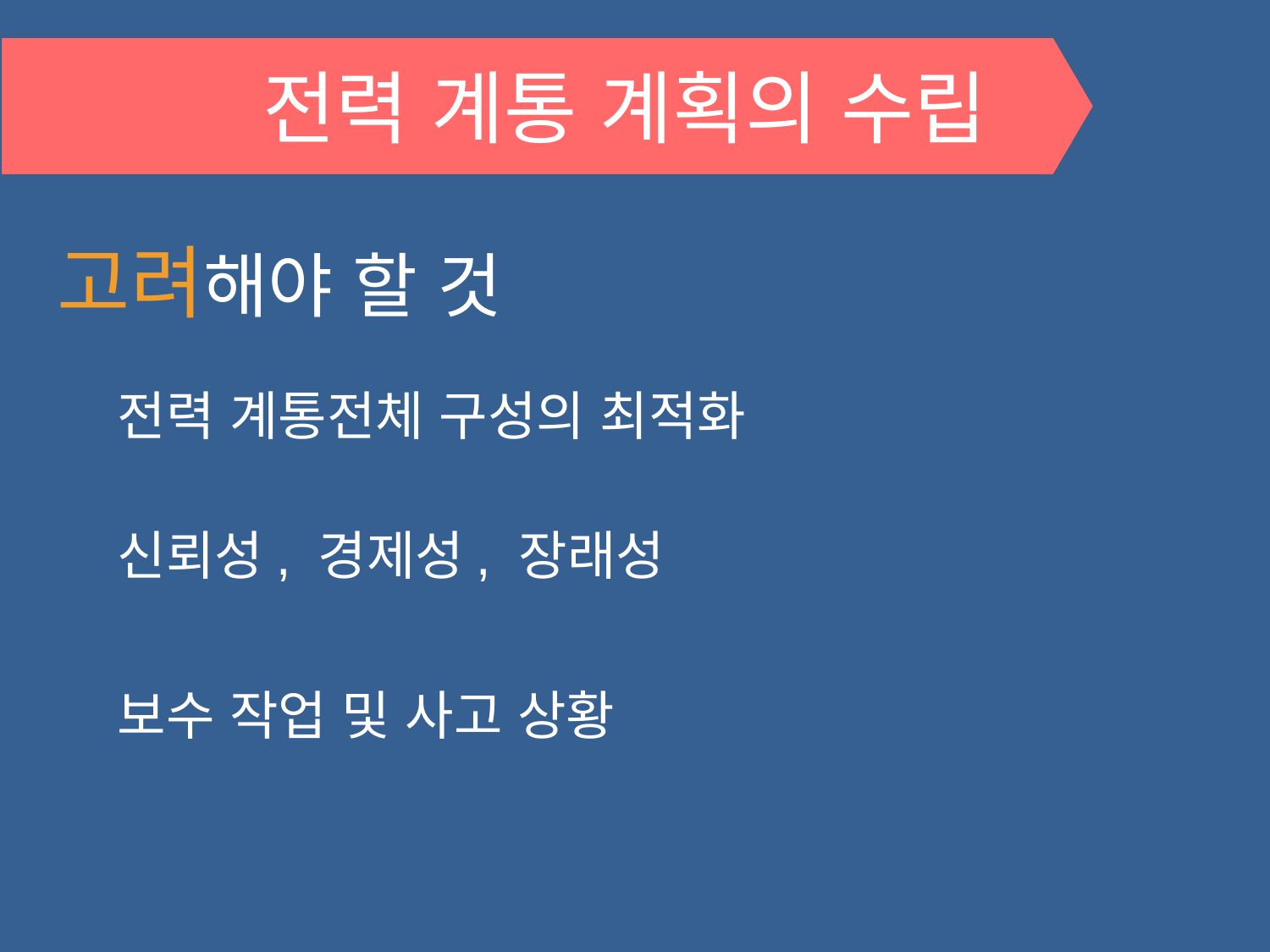

전력 계통 계획의 수립

고려해야 할 것
전력 계통전체 구성의 최적화
신뢰성, 경제성, 장래성
보수 작업 및 사고 상황